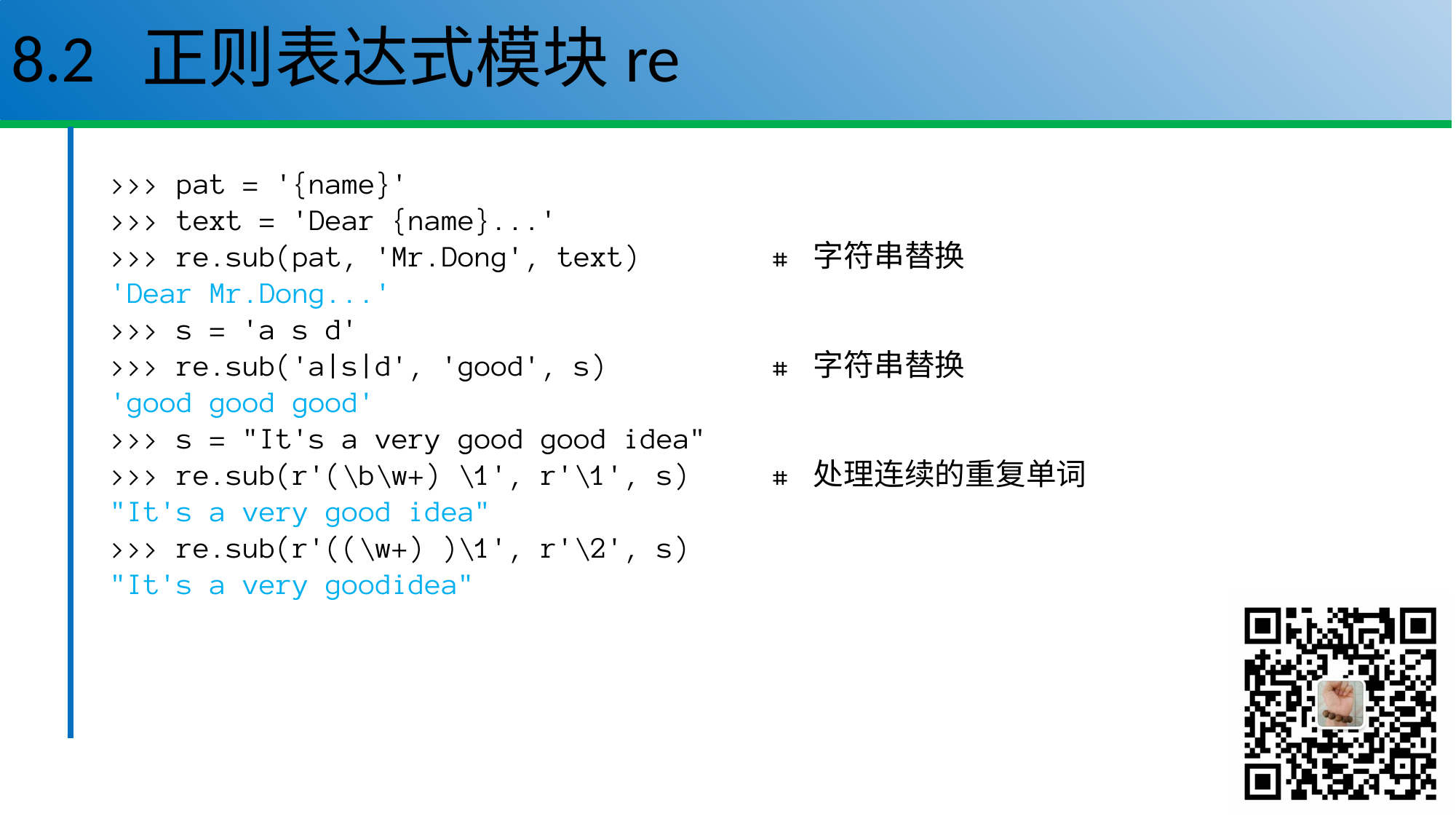

# 8.2  正则表达式模块re
>>> pat = '{name}'
>>> text = 'Dear {name}...'
>>> re.sub(pat, 'Mr.Dong', text)        # 字符串替换
'Dear Mr.Dong...'
>>> s = 'a s d'
>>> re.sub('a|s|d', 'good', s)          # 字符串替换
'good good good'
>>> s = "It's a very good good idea"
>>> re.sub(r'(\b\w+) \1', r'\1', s)     # 处理连续的重复单词
"It's a very good idea"
>>> re.sub(r'((\w+) )\1', r'\2', s)
"It's a very goodidea"
17